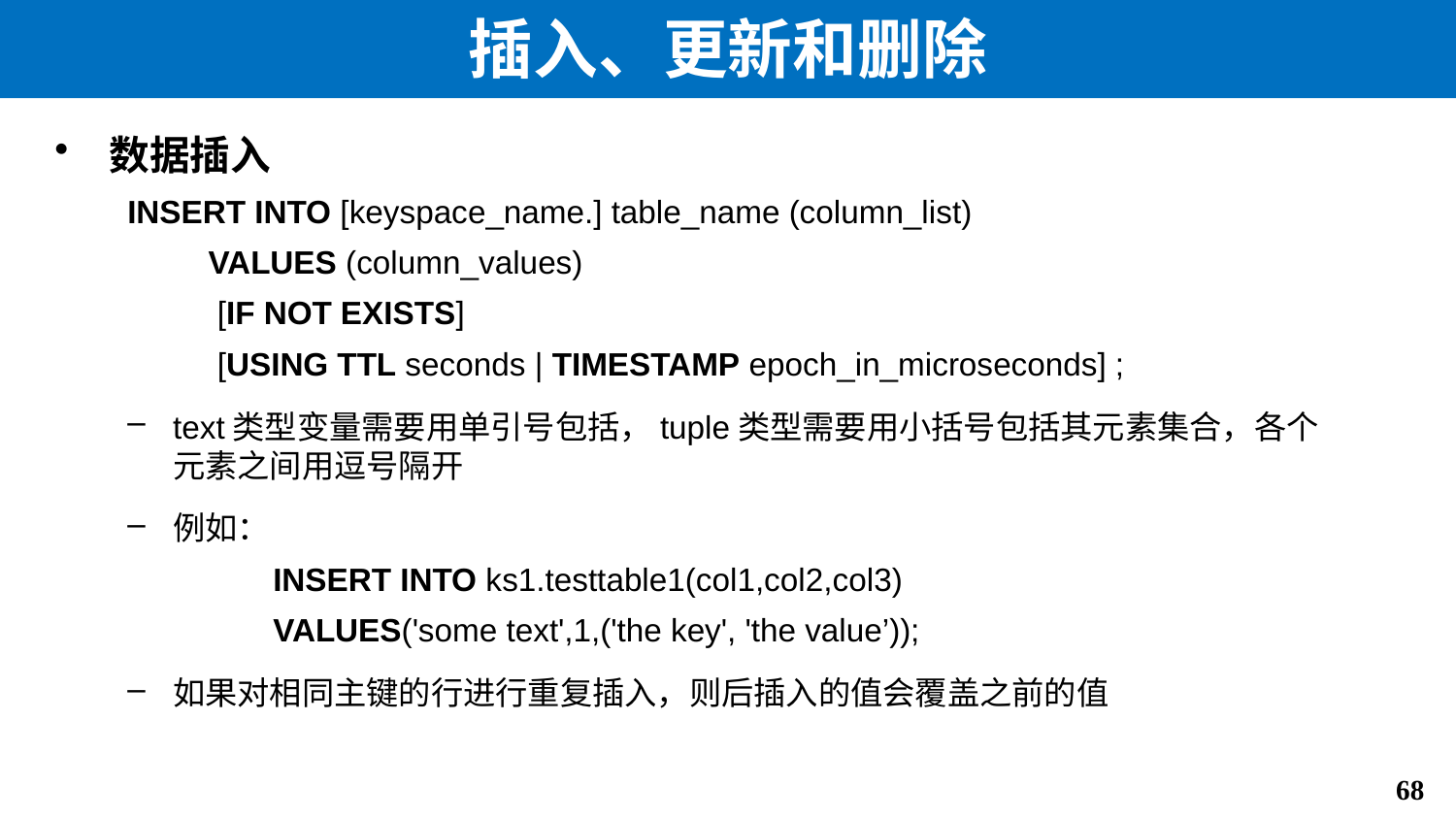

# 插入、更新和删除
数据插入
INSERT INTO [keyspace_name.] table_name (column_list)
         VALUES (column_values)
          [IF NOT EXISTS]
          [USING TTL seconds | TIMESTAMP epoch_in_microseconds] ;
text类型变量需要用单引号包括，tuple类型需要用小括号包括其元素集合，各个元素之间用逗号隔开
例如：
	INSERT INTO ks1.testtable1(col1,col2,col3)
	VALUES('some text',1,('the key', 'the value’));
如果对相同主键的行进行重复插入，则后插入的值会覆盖之前的值